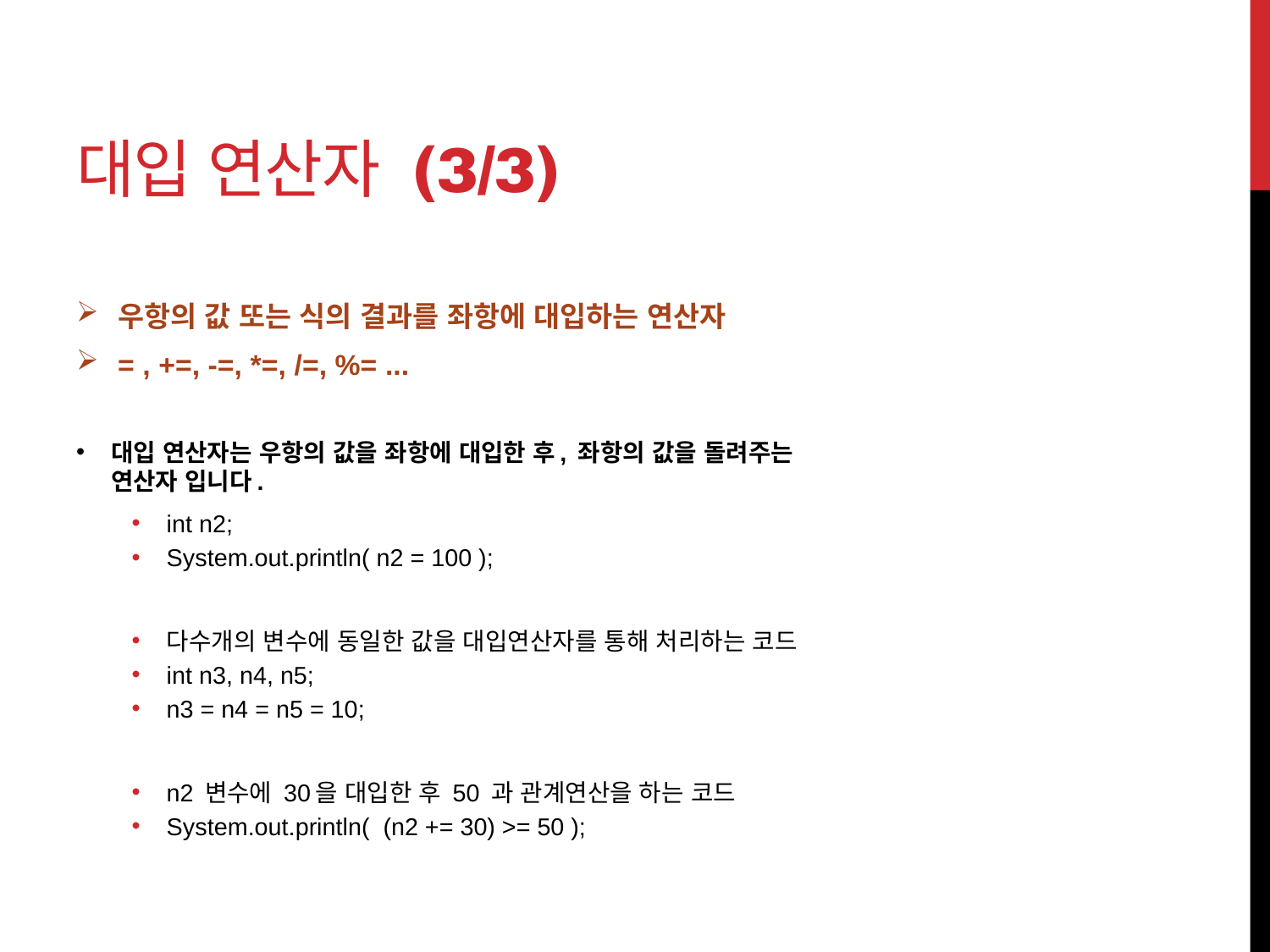

# 대입 연산자 (3/3)

우항의 값 또는 식의 결과를 좌항에 대입하는 연산자
= , +=, -=, *=, /=, %= ...

대입 연산자는 우항의 값을 좌항에 대입한 후, 좌항의 값을 돌려주는
연산자 입니다.
int n2;
System.out.println( n2 = 100 );

다수개의 변수에 동일한 값을 대입연산자를 통해 처리하는 코드
int n3, n4, n5;
n3 = n4 = n5 = 10;

n2 변수에 30을 대입한 후 50 과 관계연산을 하는 코드
System.out.println(  (n2 += 30) >= 50 );